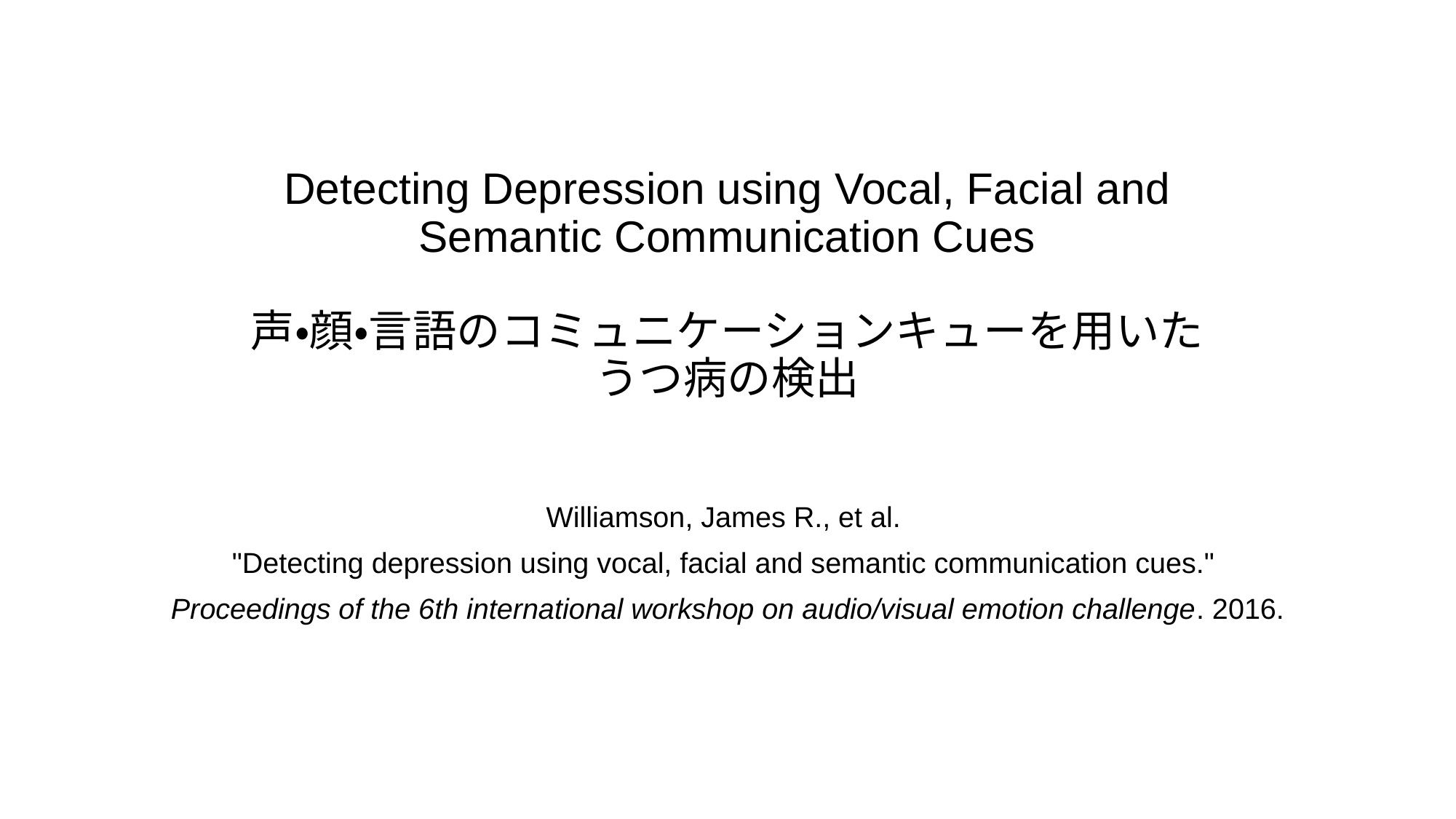

# Detecting Depression using Vocal, Facial and Semantic Communication Cues 声・顔・言語のコミュニケーションキューを用いた うつ病の検出
Williamson, James R., et al.
"Detecting depression using vocal, facial and semantic communication cues."
Proceedings of the 6th international workshop on audio/visual emotion challenge. 2016.